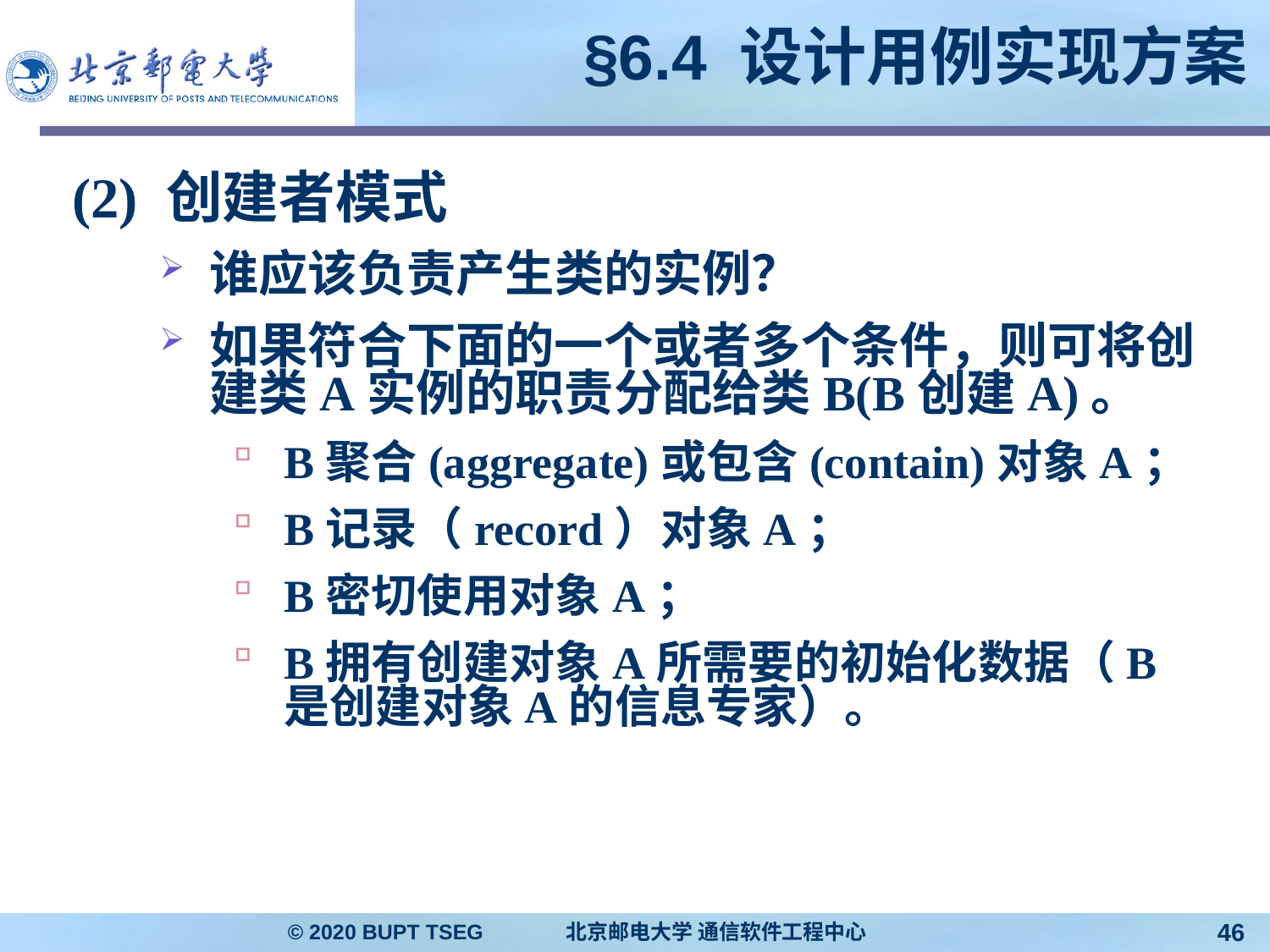

# §6.4 设计用例实现方案
(2) 创建者模式
谁应该负责产生类的实例？
如果符合下面的一个或者多个条件，则可将创建类A实例的职责分配给类B(B创建A)。
B聚合(aggregate)或包含(contain)对象A；
B记录（record）对象A；
B密切使用对象A；
B拥有创建对象A所需要的初始化数据（B是创建对象A的信息专家）。
© 2020 BUPT TSEG             北京邮电大学 通信软件工程中心